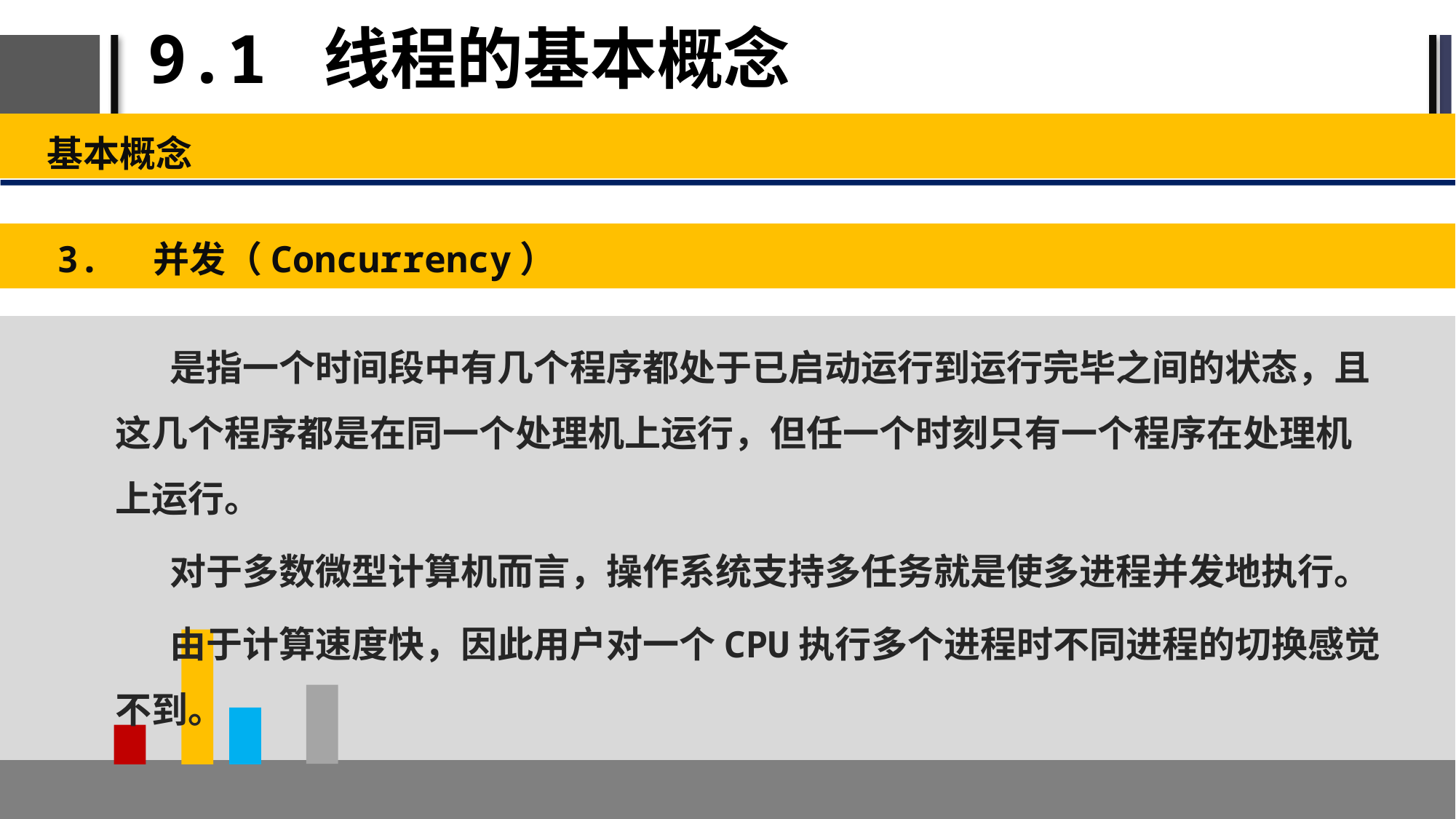

# 9.1 线程的基本概念

基本概念

3.  并发（Concurrency）

是指一个时间段中有几个程序都处于已启动运行到运行完毕之间的状态，且这几个程序都是在同一个处理机上运行，但任一个时刻只有一个程序在处理机上运行。
对于多数微型计算机而言，操作系统支持多任务就是使多进程并发地执行。
由于计算速度快，因此用户对一个CPU执行多个进程时不同进程的切换感觉不到。